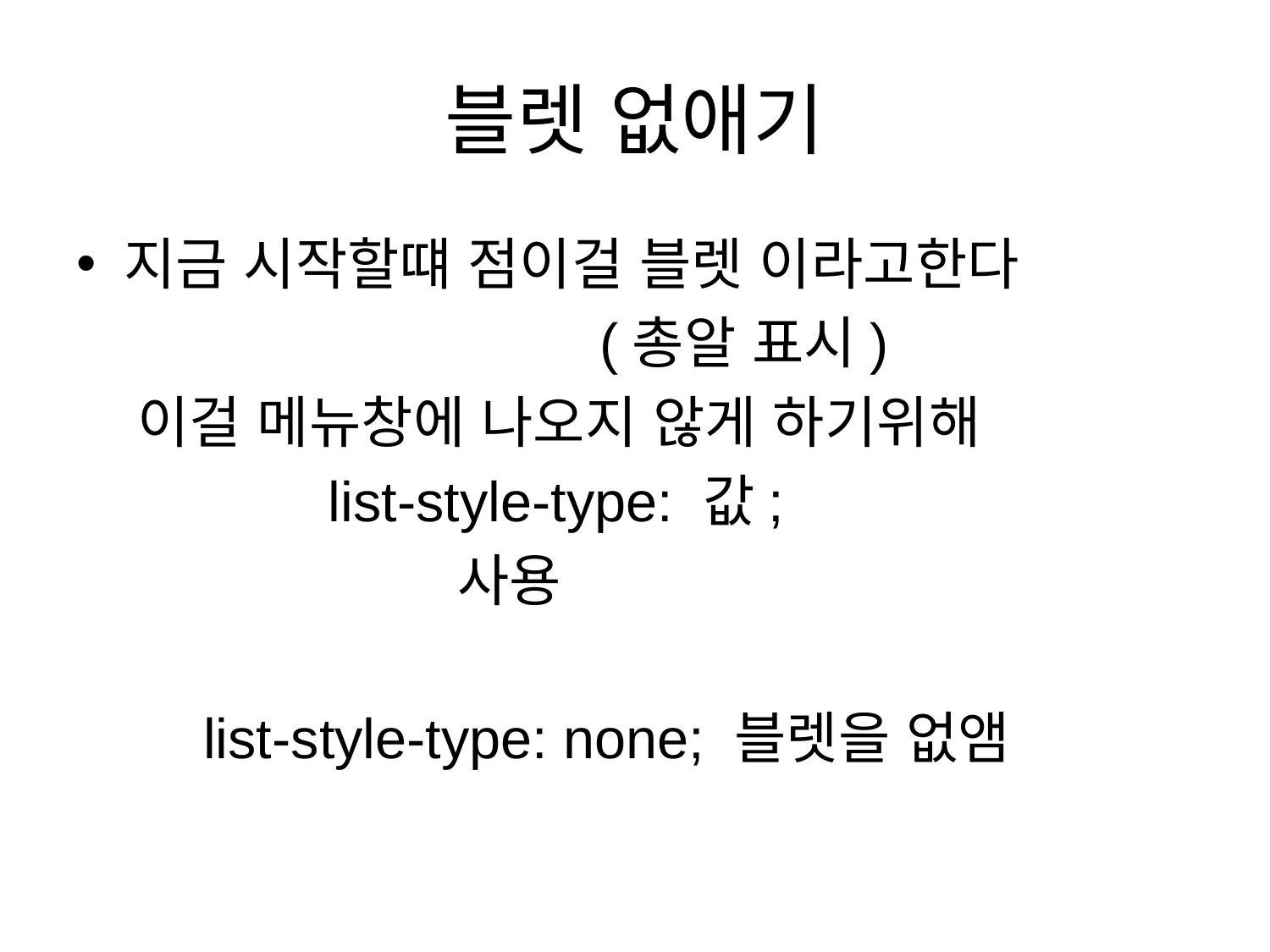

# 블렛 없애기
지금 시작할떄 점이걸 블렛 이라고한다
 				 (총알 표시)
   이걸 메뉴창에 나오지 않게 하기위해
	        list-style-type: 값;
			사용

	list-style-type: none; 블렛을 없앰